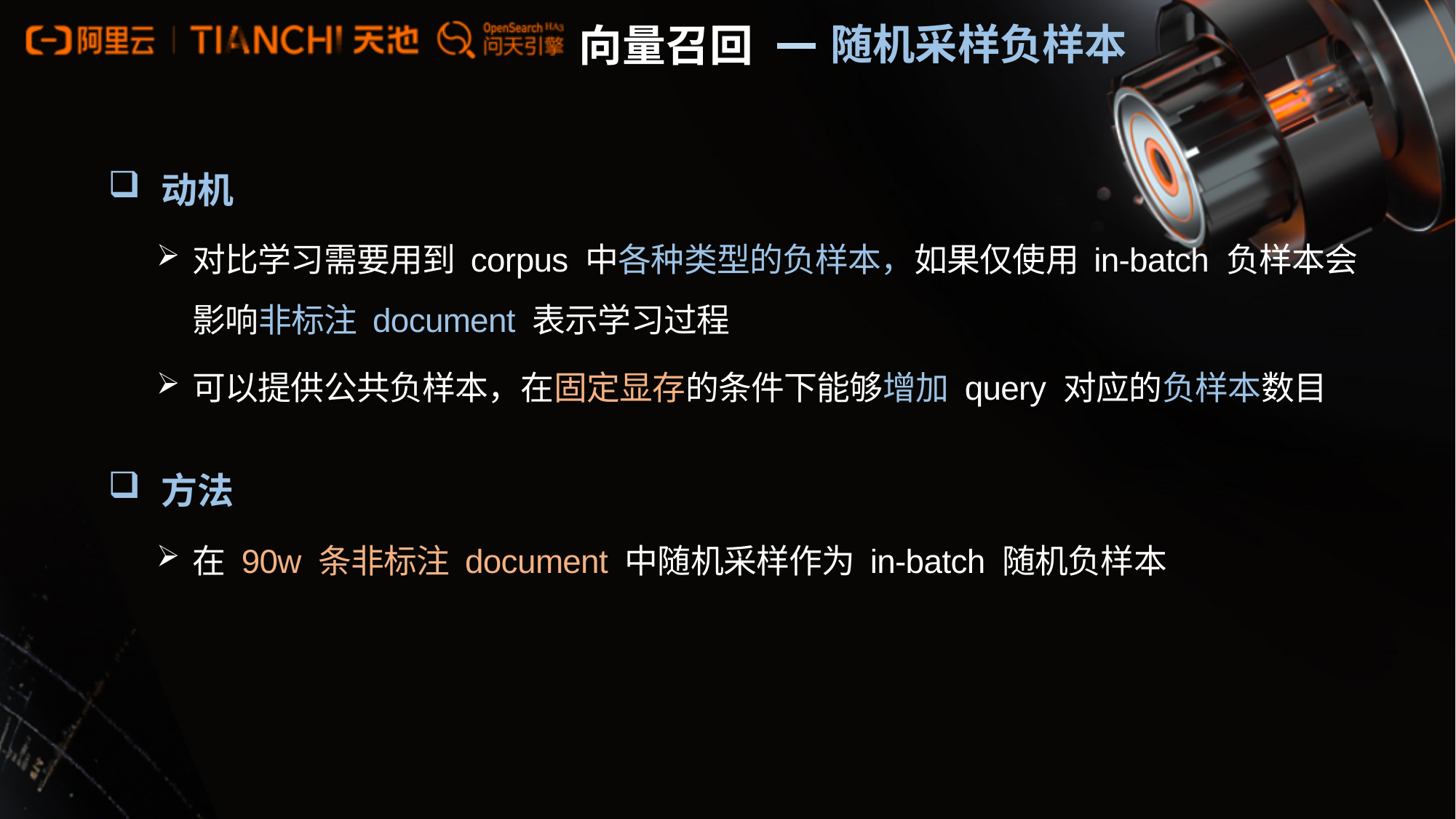

随机采样负样本
向量召回
 动机
对比学习需要用到 corpus 中各种类型的负样本，如果仅使用 in-batch 负样本会影响非标注 document 表示学习过程
可以提供公共负样本，在固定显存的条件下能够增加 query 对应的负样本数目
 方法
在 90w 条非标注 document 中随机采样作为 in-batch 随机负样本

26